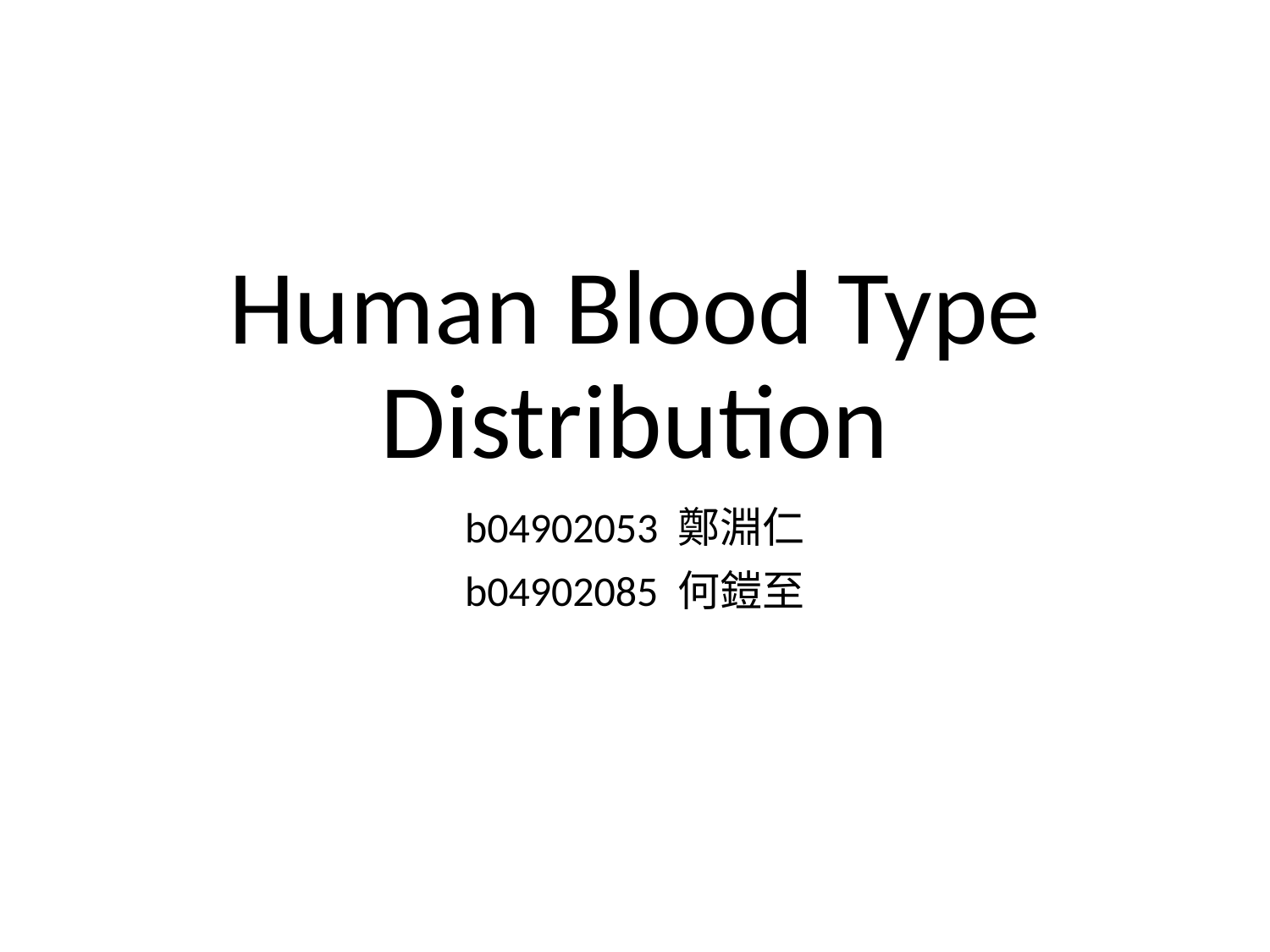

# Human Blood Type Distribution
b04902053 鄭淵仁
b04902085 何鎧至